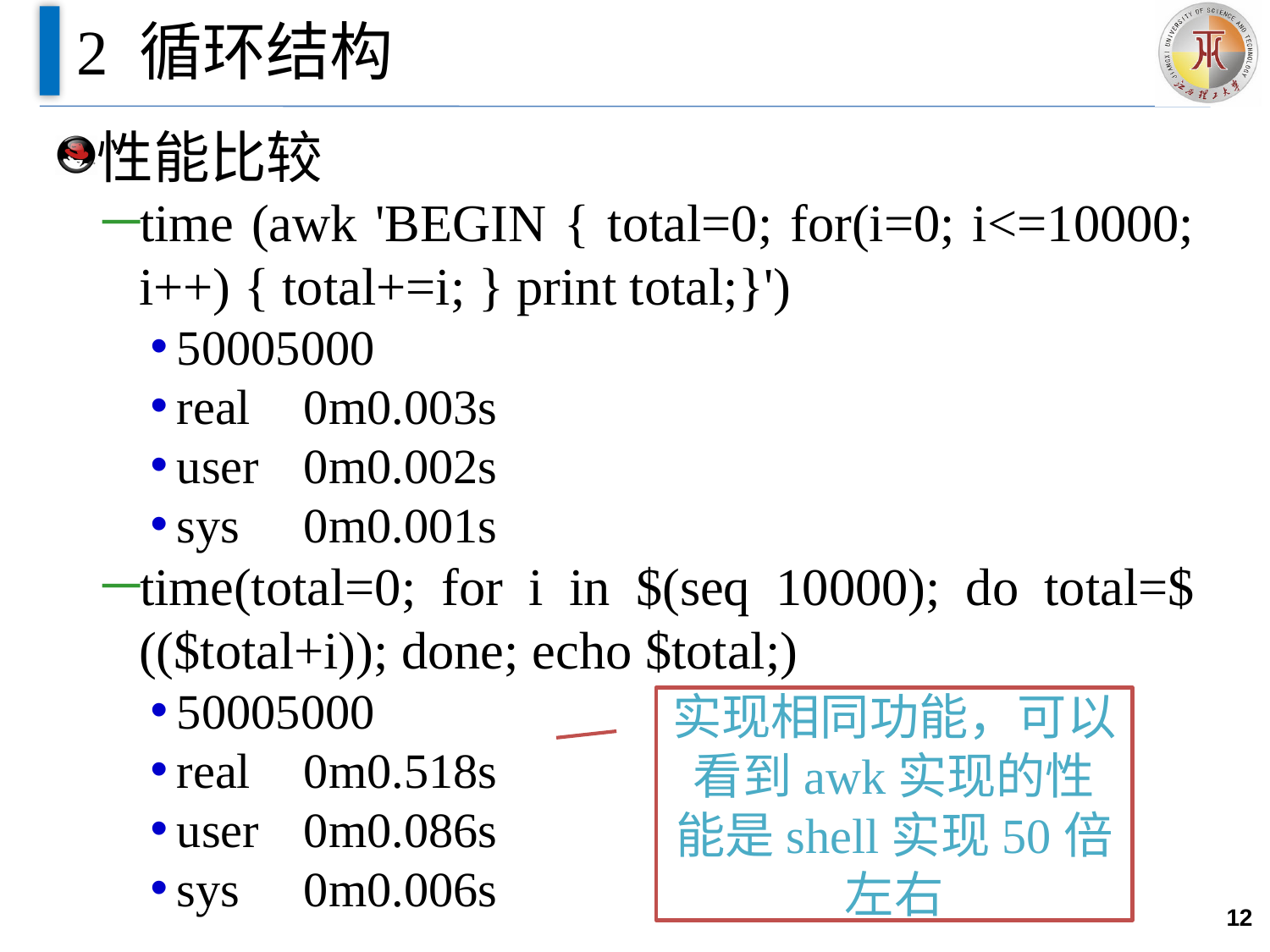

# 2 循环结构
性能比较
time (awk 'BEGIN { total=0; for(i=0; i<=10000; i++) { total+=i; } print total;}')
50005000
real	0m0.003s
user	0m0.002s
sys	0m0.001s
time(total=0; for i in $(seq 10000); do total=$(($total+i)); done; echo $total;)
50005000
real	0m0.518s
user	0m0.086s
sys	0m0.006s

实现相同功能，可以看到awk实现的性能是shell实现50倍左右
12